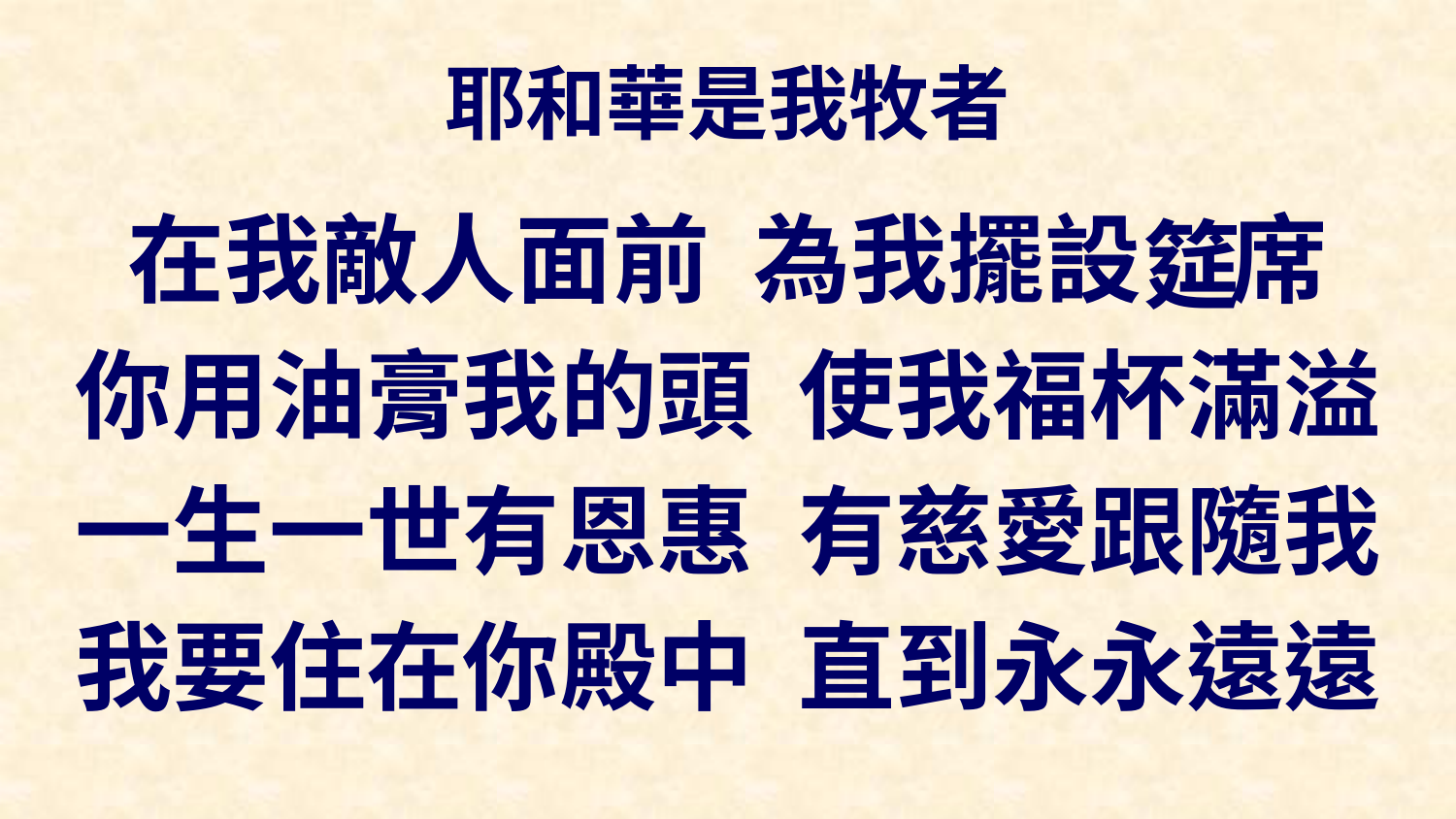

# 耶和華是我牧者
在我敵人面前  為我擺設    席
你用油膏我的頭  使我福杯滿溢
一生一世有恩惠  有慈愛跟隨我
我要住在你殿中  直到永永遠遠

筵